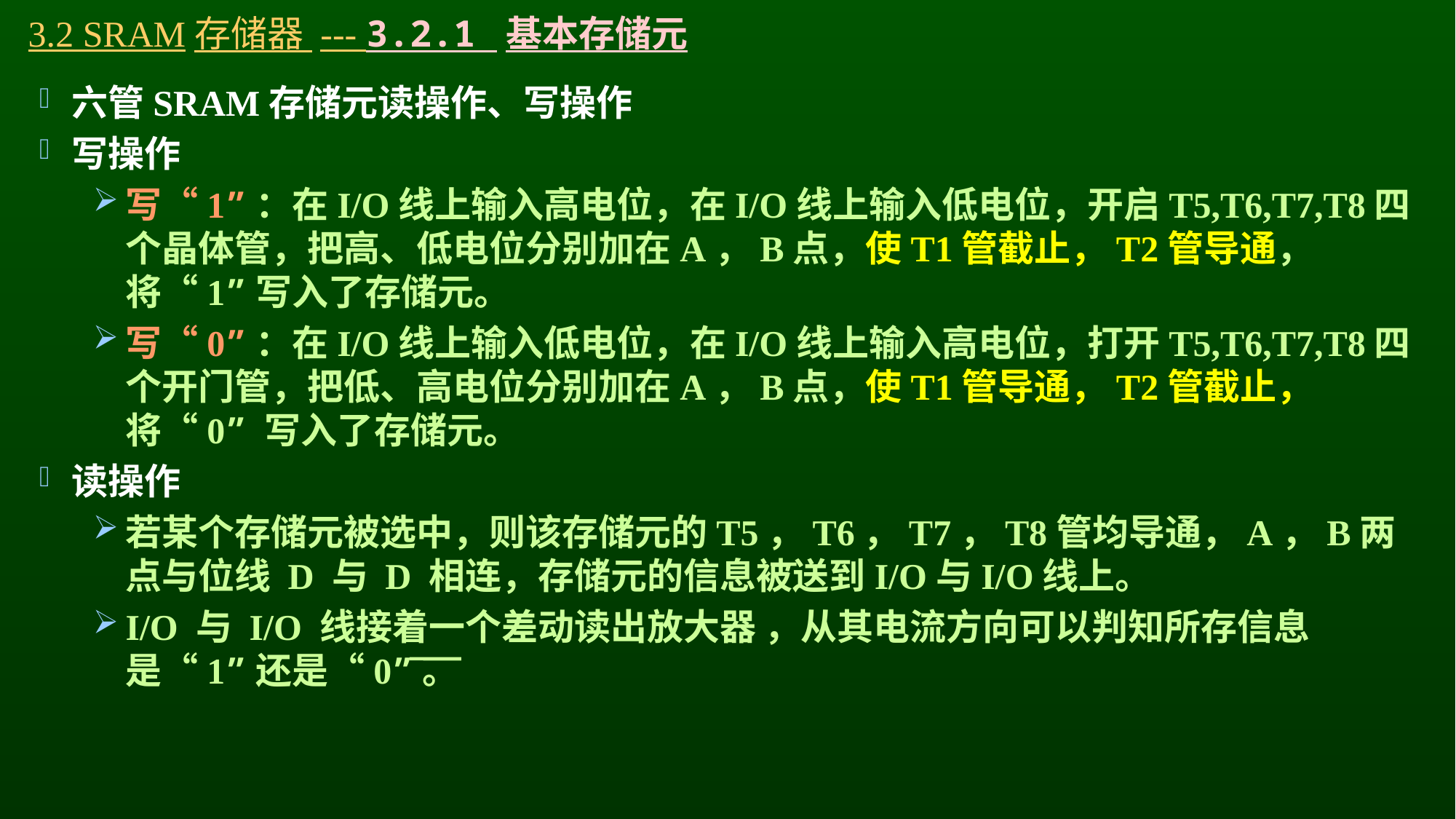

# 3.2 SRAM存储器 --- 3.2.1 基本存储元
六管SRAM存储元读操作、写操作
写操作
写“1”：在I/O线上输入高电位，在I/O线上输入低电位，开启T5,T6,T7,T8四个晶体管，把高、低电位分别加在A，B点，使T1管截止，T2管导通，将“1”写入了存储元。
写“0”：在I/O线上输入低电位，在I/O线上输入高电位，打开T5,T6,T7,T8四个开门管，把低、高电位分别加在A，B点，使T1管导通，T2管截止，将“0” 写入了存储元。
读操作
若某个存储元被选中，则该存储元的T5，T6，T7，T8管均导通，A，B两点与位线 D 与 D 相连，存储元的信息被送到I/O与I/O线上。
I/O 与 I/O 线接着一个差动读出放大器 ，从其电流方向可以判知所存信息是“1”还是“0”。